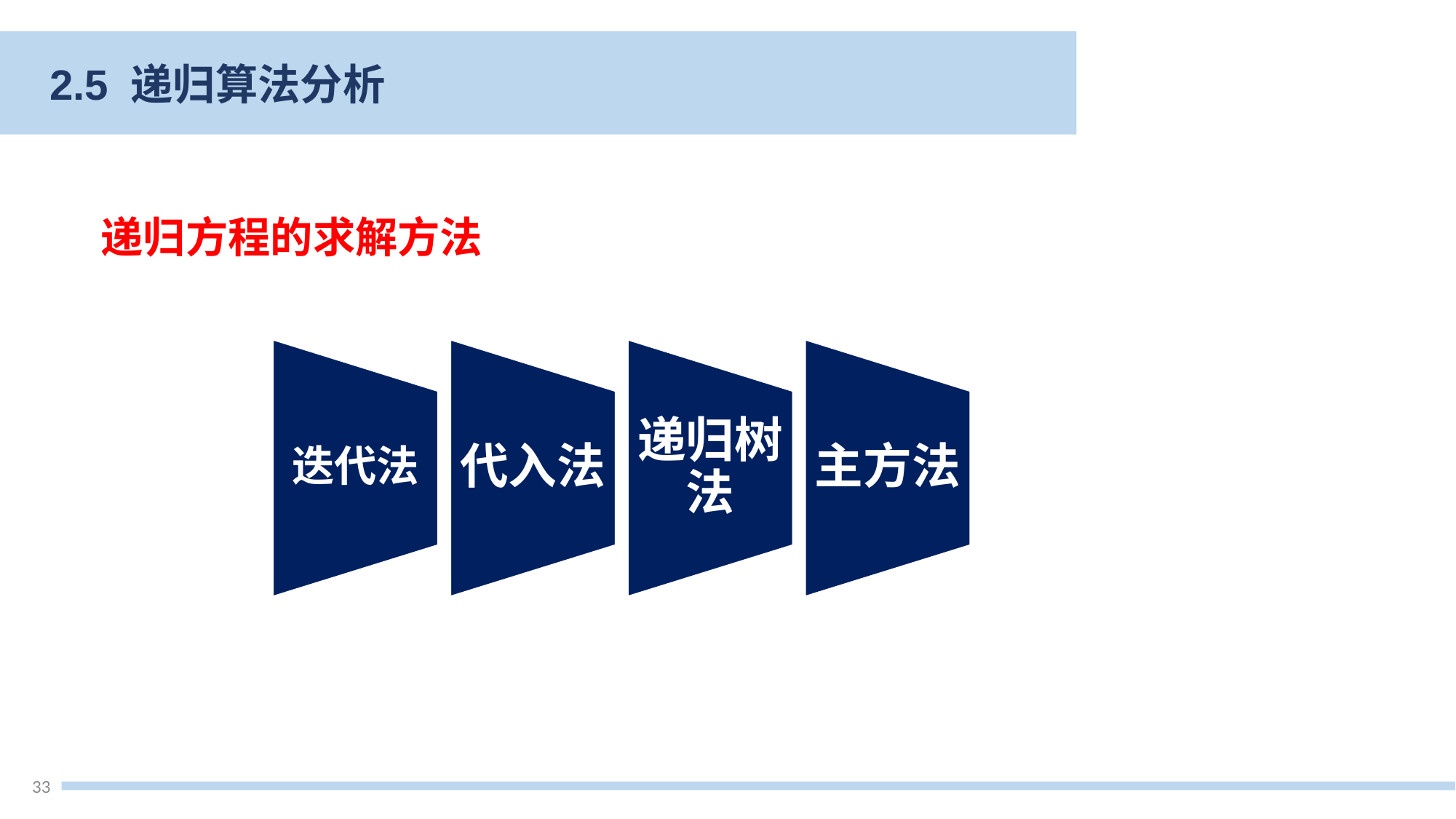

2.5 递归算法分析
递归方程的求解方法
迭代法
代入法
递归树法
主方法
33